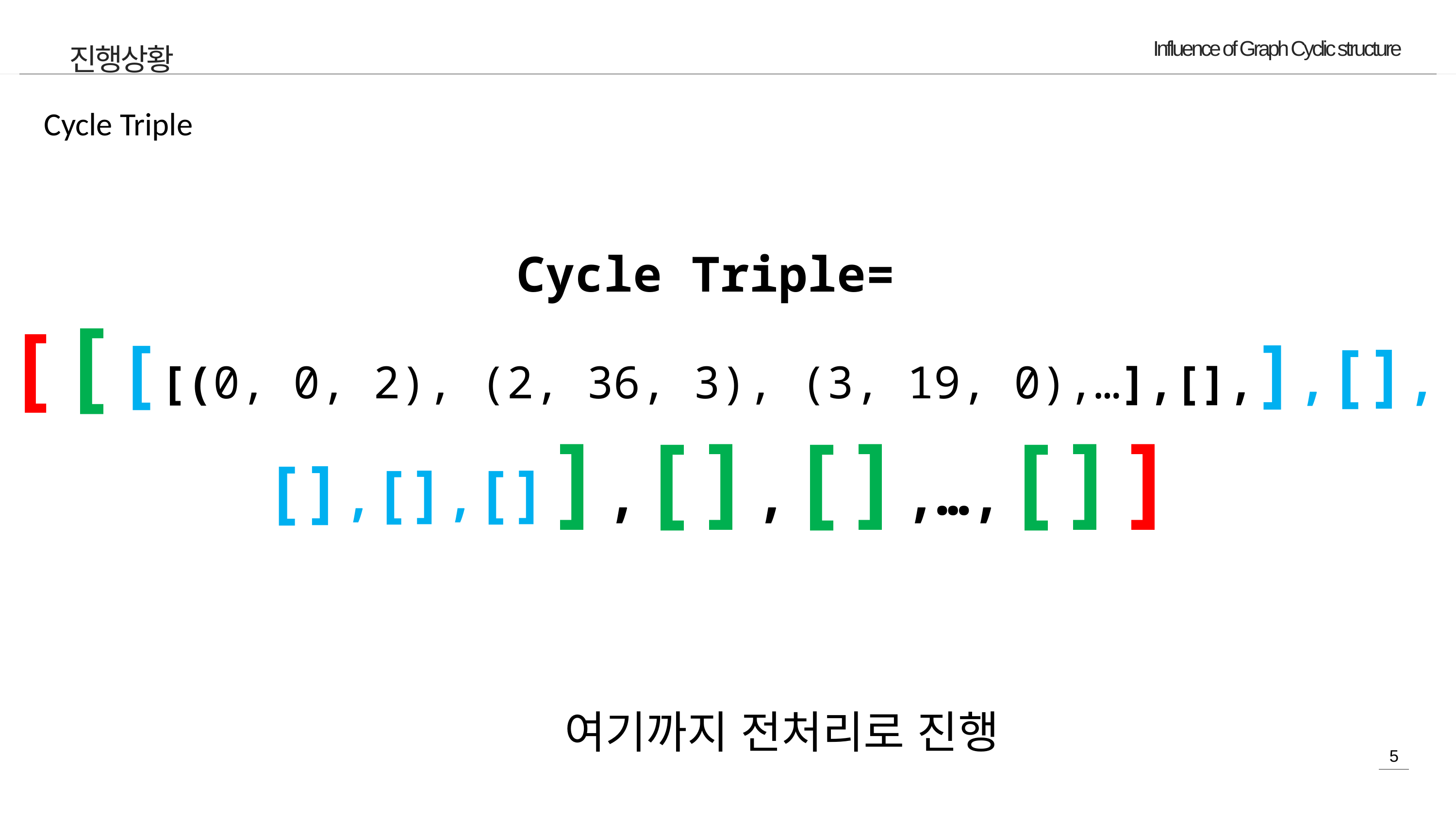

진행상황
Cycle Triple
Cycle Triple=
[[[[(0, 0, 2), (2, 36, 3), (3, 19, 0),…],[],],[],[],[],[]],[],[],…,[]]
여기까지 전처리로 진행